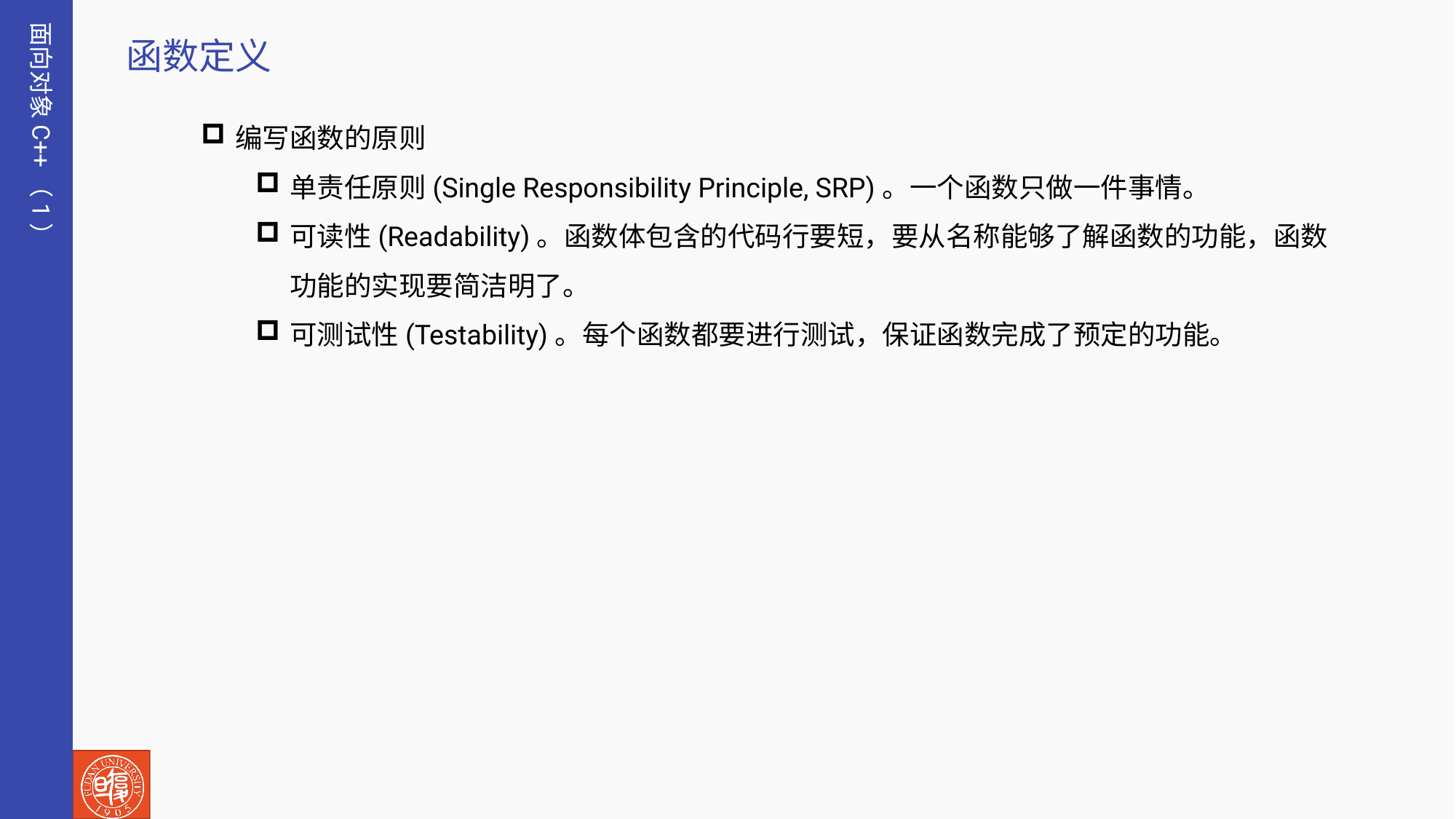

面向对象C++（1）
函数定义
编写函数的原则
单责任原则(Single Responsibility Principle, SRP)。一个函数只做一件事情。
可读性(Readability)。函数体包含的代码行要短，要从名称能够了解函数的功能，函数功能的实现要简洁明了。
可测试性(Testability)。每个函数都要进行测试，保证函数完成了预定的功能。